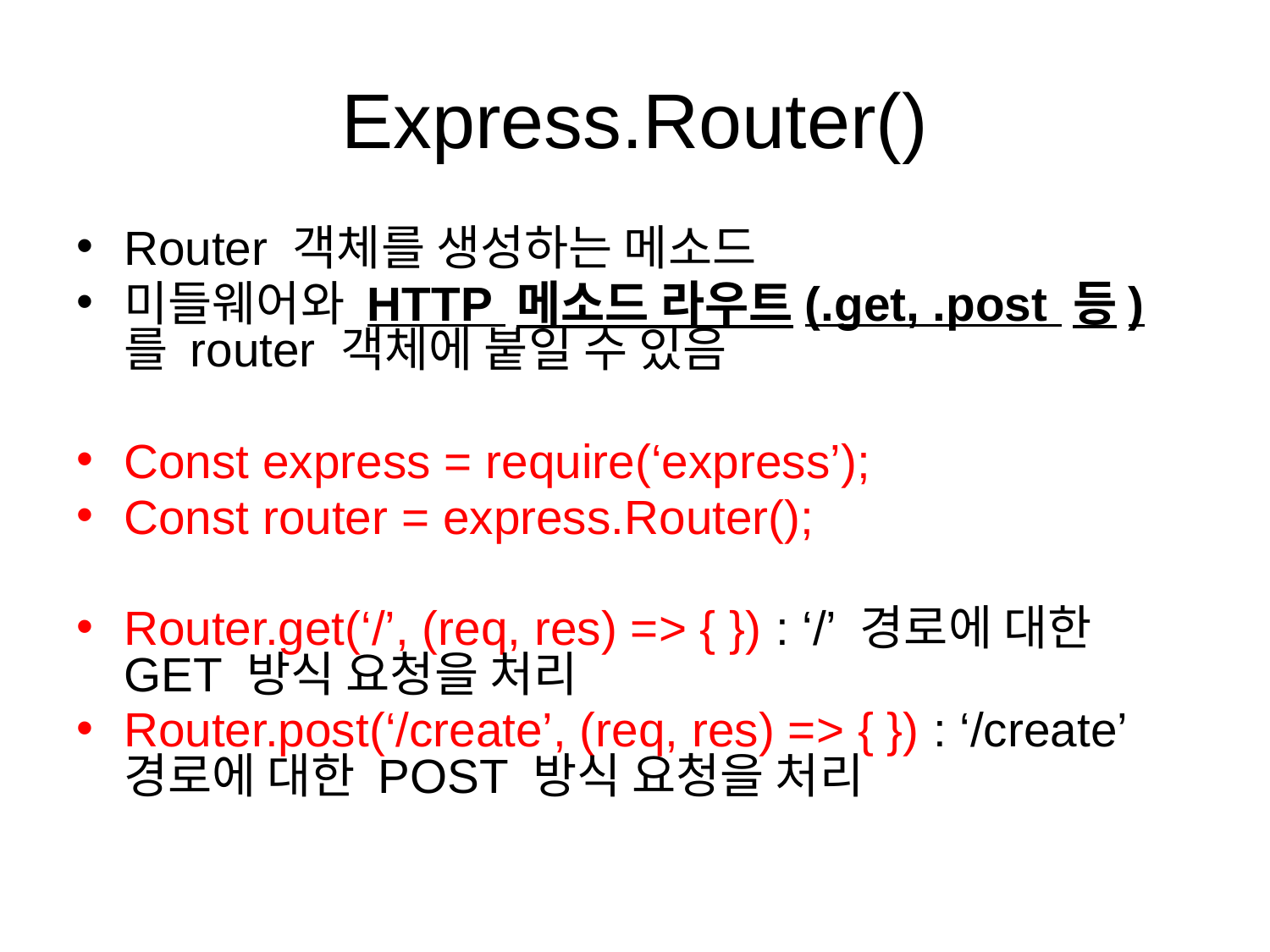

# Express.Router()
Router 객체를 생성하는 메소드
미들웨어와 HTTP 메소드 라우트(.get, .post 등)를 router 객체에 붙일 수 있음

Const express = require(‘express’);
Const router = express.Router();

Router.get(‘/’, (req, res) => { }) : ‘/’ 경로에 대한 GET 방식 요청을 처리
Router.post(‘/create’, (req, res) => { }) : ‘/create’ 경로에 대한 POST 방식 요청을 처리